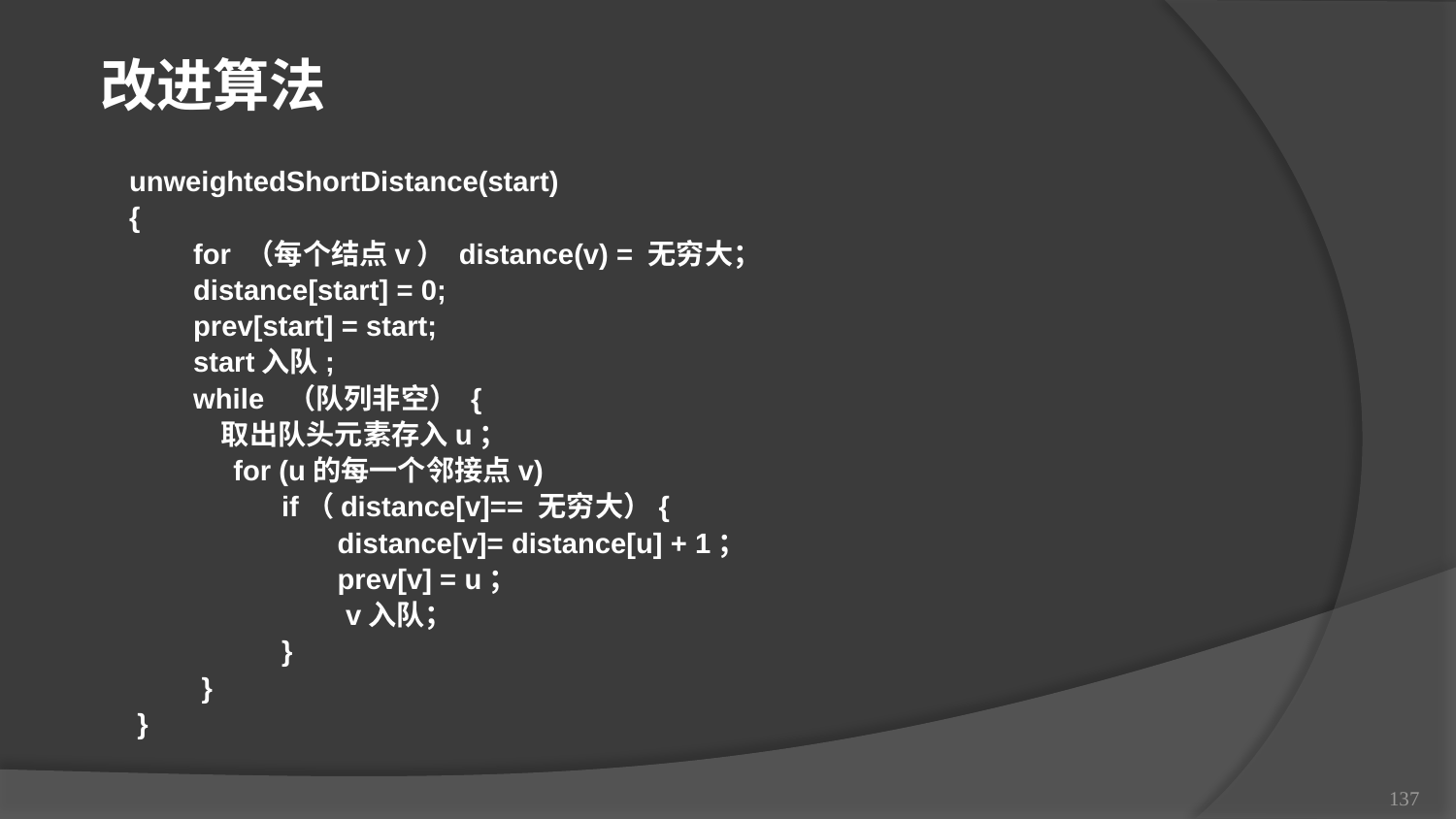

改进算法
unweightedShortDistance(start)
{
        for （每个结点v） distance(v) = 无穷大；
        distance[start] = 0;
        prev[start] = start;
        start入队;
        while  （队列非空） {
             取出队头元素存入u；
             for (u的每一个邻接点v)
                   if（distance[v]== 无穷大）{
                          distance[v]= distance[u] + 1；
                          prev[v] = u；
                           v入队；
                   }
         }
 }
137